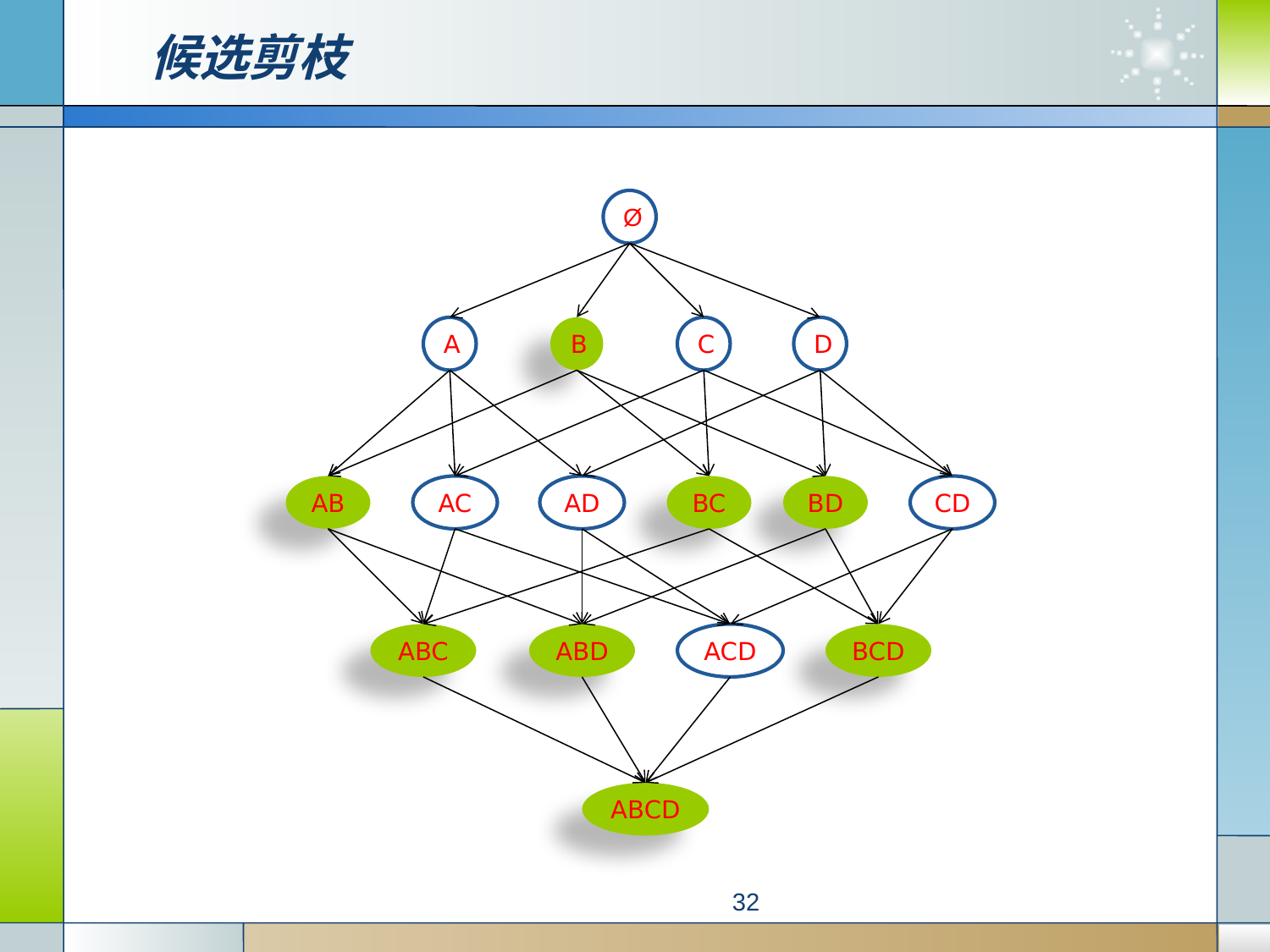

# 候选剪枝
Ø
A
B
C
D
AB
AC
AD
BC
BD
CD
ABC
ABD
ACD
BCD
ABCD
32